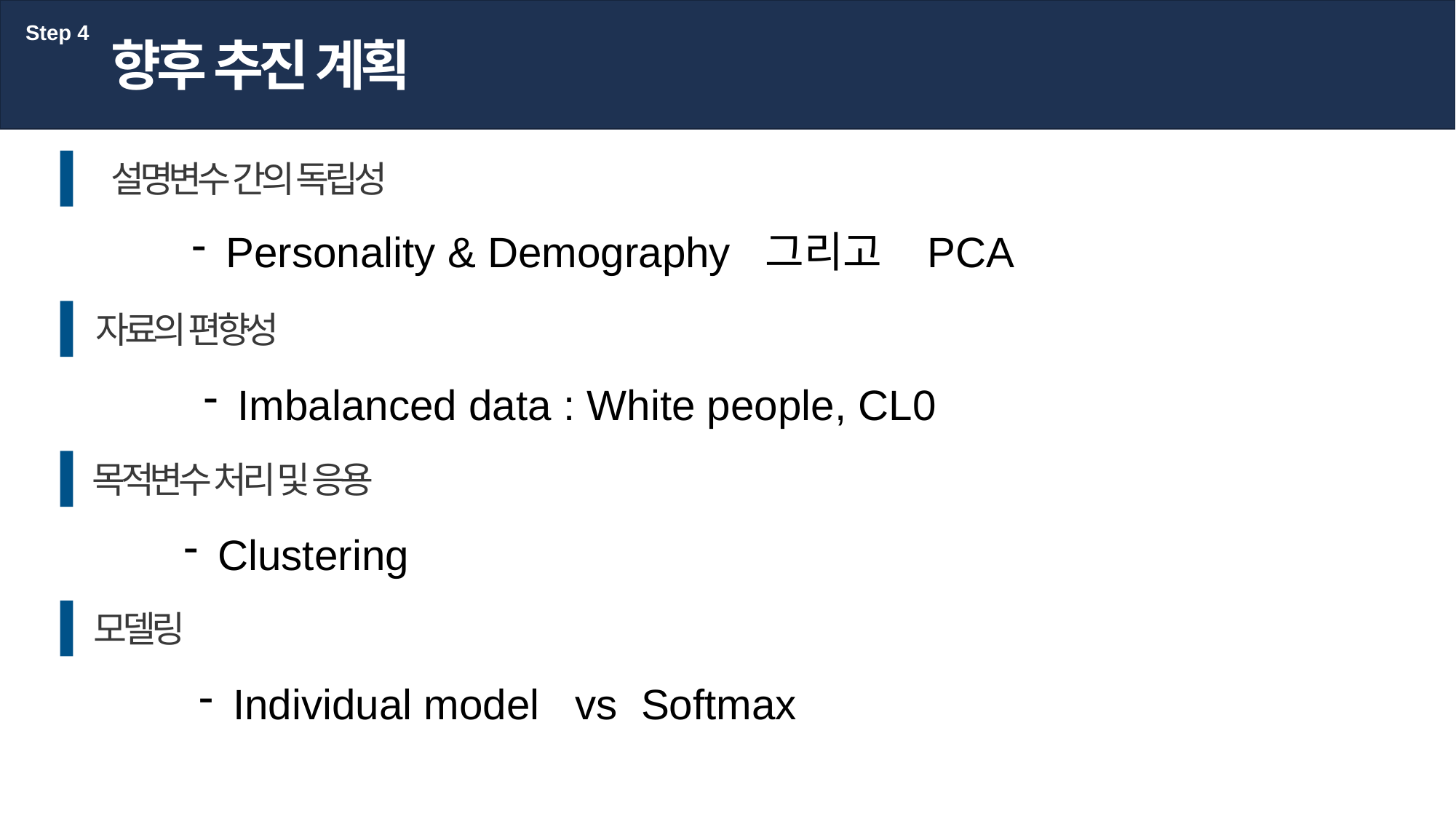

Step 4
향후 추진 계획

설명변수 간의 독립성

Personality & Demography  그리고   PCA

자료의 편향성
Imbalanced data : White people, CL0

목적변수 처리 및 응용
Clustering

모델링
Individual model   vs  Softmax